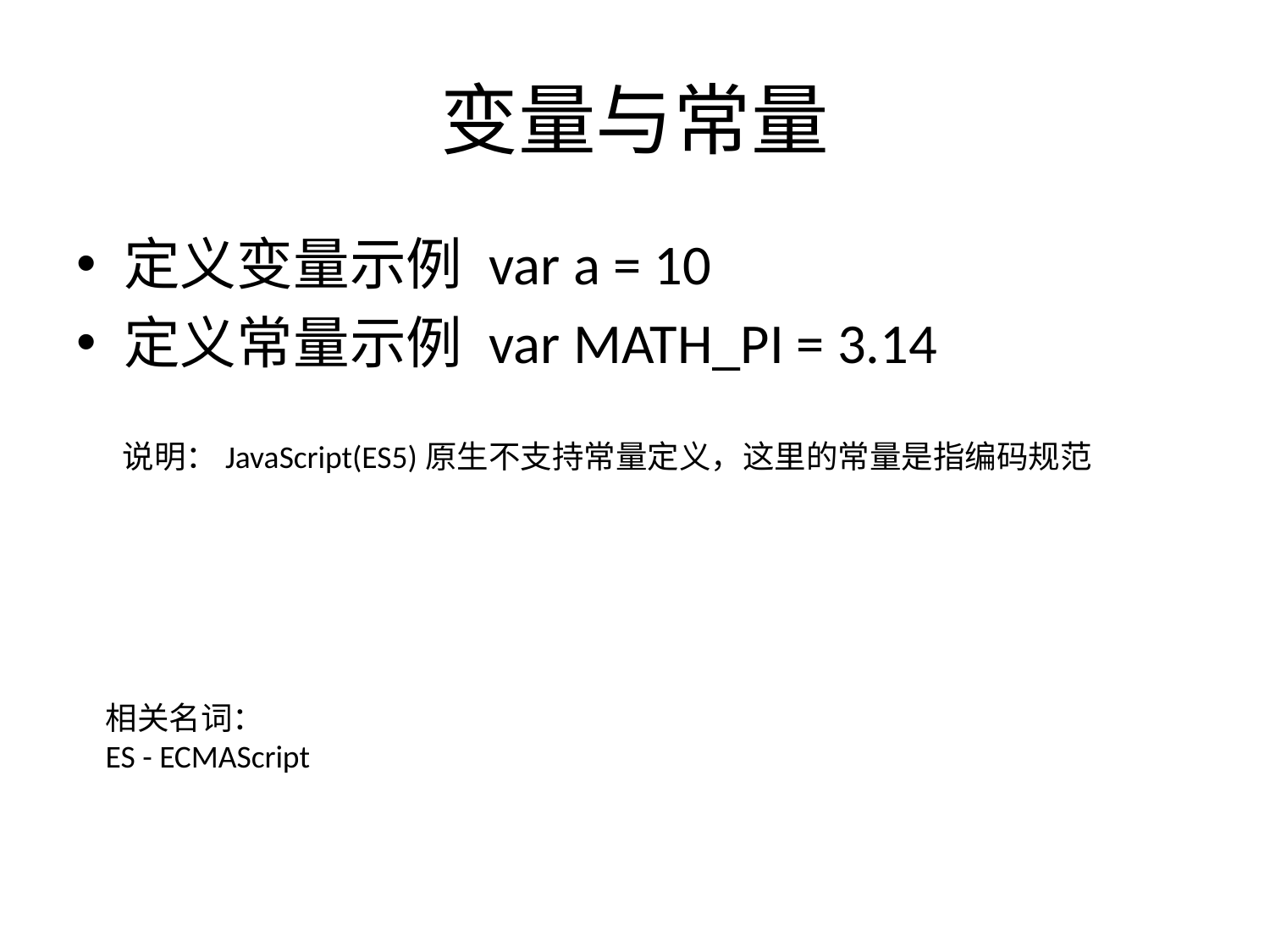

# 变量与常量
定义变量示例 var a = 10
定义常量示例 var MATH_PI = 3.14
说明：JavaScript(ES5)原生不支持常量定义，这里的常量是指编码规范
相关名词：
ES - ECMAScript